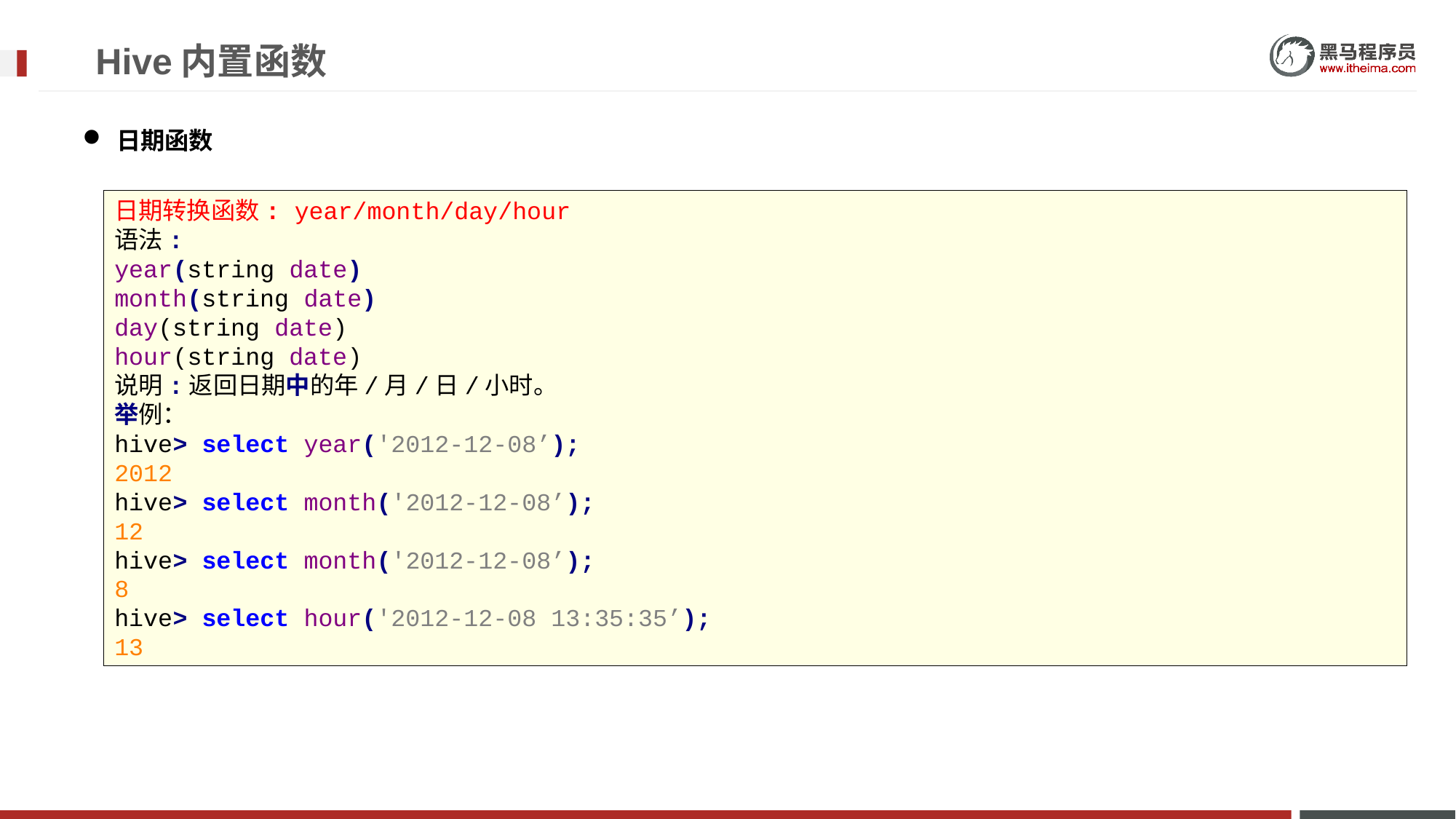

# Hive内置函数
日期函数
日期转换函数: year/month/day/hour
语法:
year(string date)
month(string date)
day(string date)
hour(string date)
说明:返回日期中的年/月/日/小时。
举例：
hive> select year('2012-12-08’);
2012
hive> select month('2012-12-08’);
12
hive> select month('2012-12-08’);
8
hive> select hour('2012-12-08 13:35:35’);
13